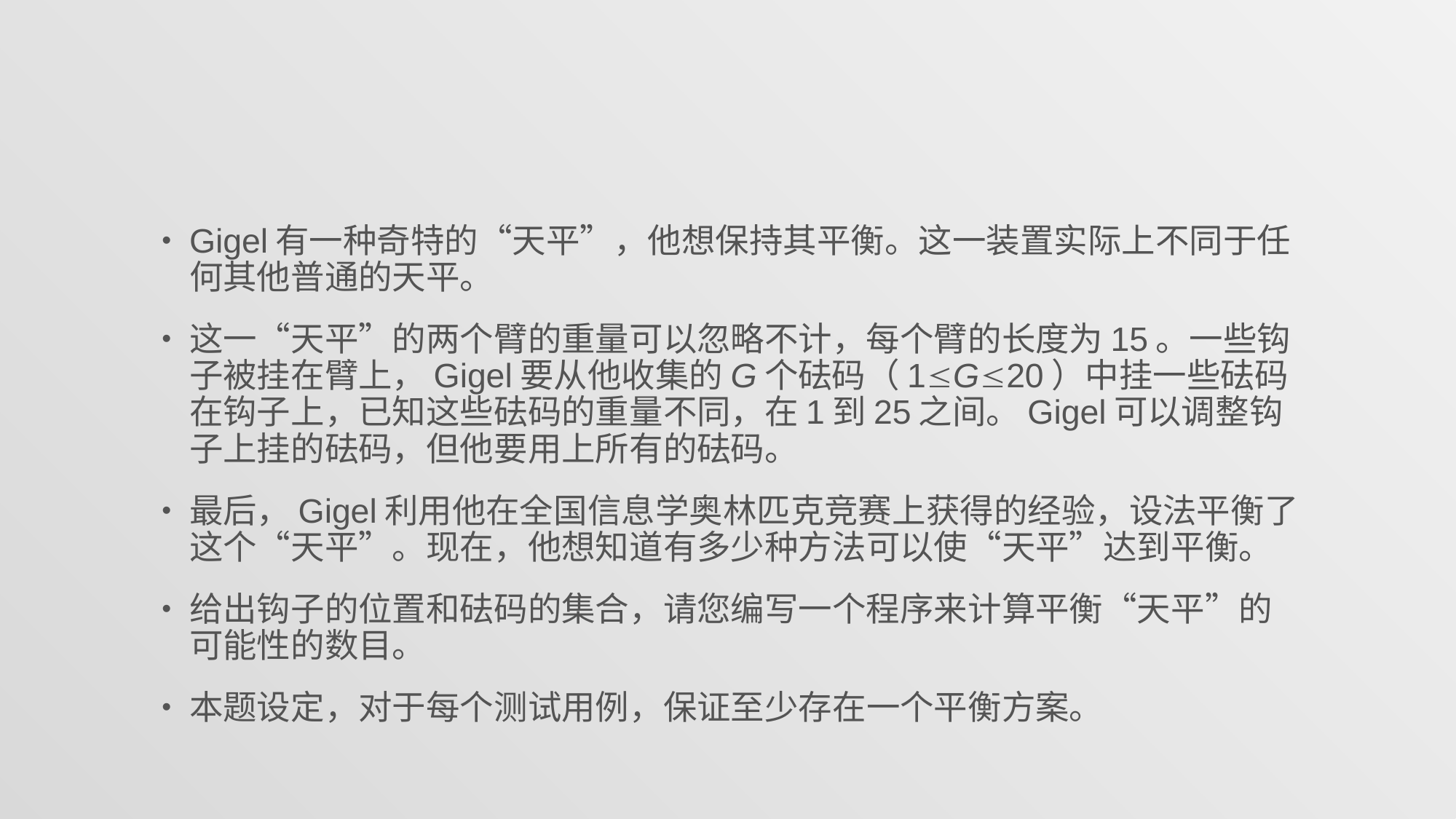

#
Gigel有一种奇特的“天平”，他想保持其平衡。这一装置实际上不同于任何其他普通的天平。
这一“天平”的两个臂的重量可以忽略不计，每个臂的长度为15。一些钩子被挂在臂上，Gigel要从他收集的G个砝码（1≤G≤20）中挂一些砝码在钩子上，已知这些砝码的重量不同，在1到25之间。Gigel可以调整钩子上挂的砝码，但他要用上所有的砝码。
最后，Gigel利用他在全国信息学奥林匹克竞赛上获得的经验，设法平衡了这个“天平”。现在，他想知道有多少种方法可以使“天平”达到平衡。
给出钩子的位置和砝码的集合，请您编写一个程序来计算平衡“天平”的可能性的数目。
本题设定，对于每个测试用例，保证至少存在一个平衡方案。